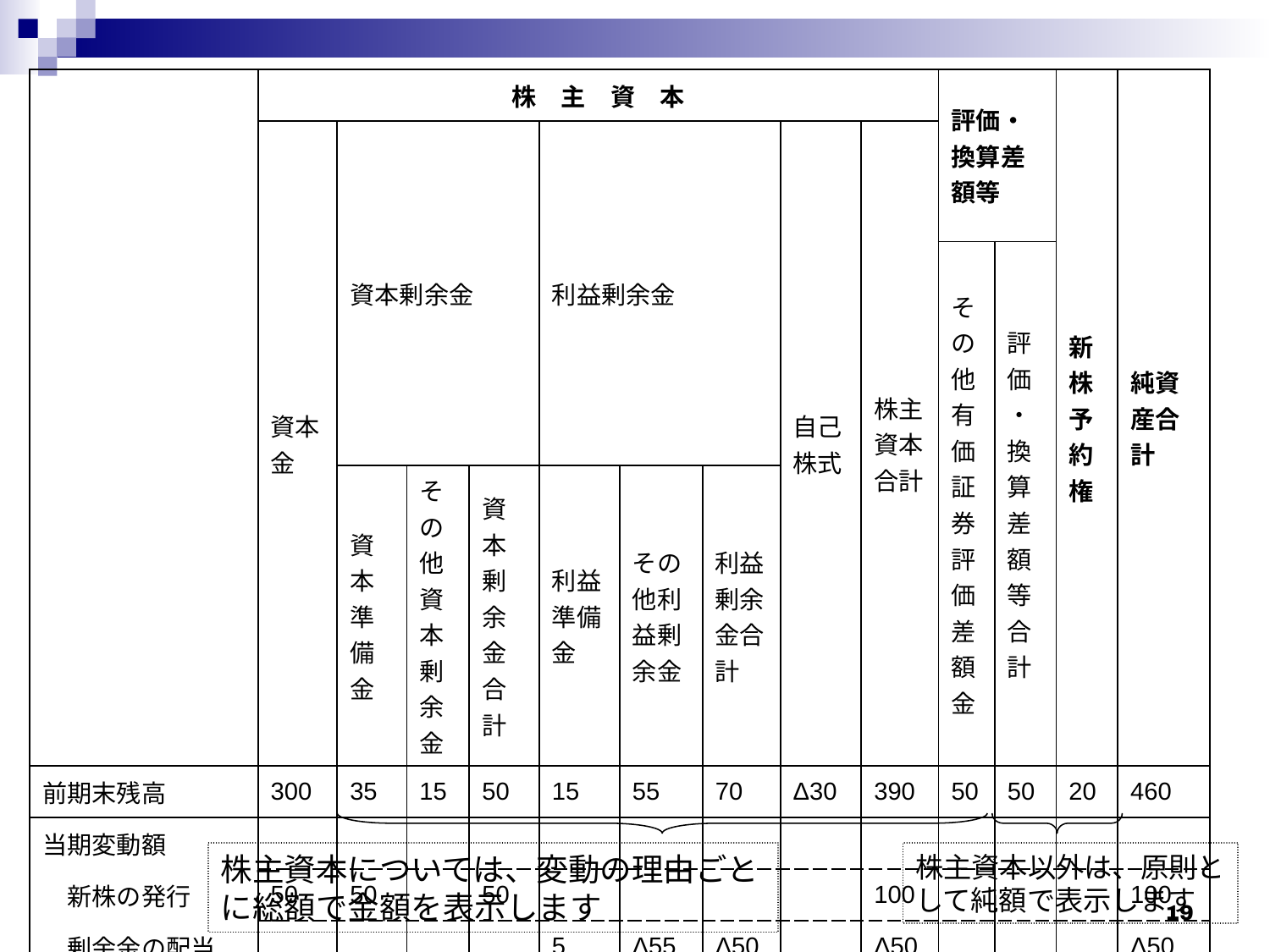

|  | 株　主　資　本 |  |  |  |  |  |  |  |  | 評価・換算差額等 |  | 新株予約権 | 純資産合計 |
| --- | --- | --- | --- | --- | --- | --- | --- | --- | --- | --- | --- | --- | --- |
|  | 資本金 | 資本剰余金 |  |  | 利益剰余金 |  |  | 自己株式 | 株主資本合計 |  |  |  |  |
|  |  |  |  |  |  |  |  |  |  | その他有価証券評価差額金 | 評価・換算差額等合計 |  |  |
|  |  | 資本準備金 | その他資本剰余金 | 資本剰余金合計 | 利益準備金 | その他利益剰余金 | 利益剰余金合計 |  |  |  |  |  |  |
| 前期末残高 | 300 | 35 | 15 | 50 | 15 | 55 | 70 | Δ30 | 390 | 50 | 50 | 20 | 460 |
| 当期変動額 |  |  |  |  |  |  |  |  |  |  |  |  |  |
| 新株の発行 | 50 | 50 |  | 50 |  |  |  |  | 100 |  |  |  | 100 |
| 剰余金の配当 |  |  |  |  | 5 | Δ55 | Δ50 |  | Δ50 |  |  |  | Δ50 |
| 当期純利益 |  |  |  |  |  | 180 | 180 |  | 180 |  |  |  | 180 |
| 株主資本以外の項目の当期変動額（純額） |  |  |  |  |  |  |  |  |  | 12 | 12 |  | 12 |
| 当期変動額合計 | 50 | 50 | － | 50 | 5 | 125 | 130 | － | 230 | 12 | 12 | － | 242 |
| 当期末残高 | 350 | 85 | 15 | 100 | 20 | 180 | 200 | Δ30 | 620 | 62 | 62 | 20 | 702 |

株主資本については、変動の理由ごとに総額で金額を表示します
株主資本以外は、原則として純額で表示します
19